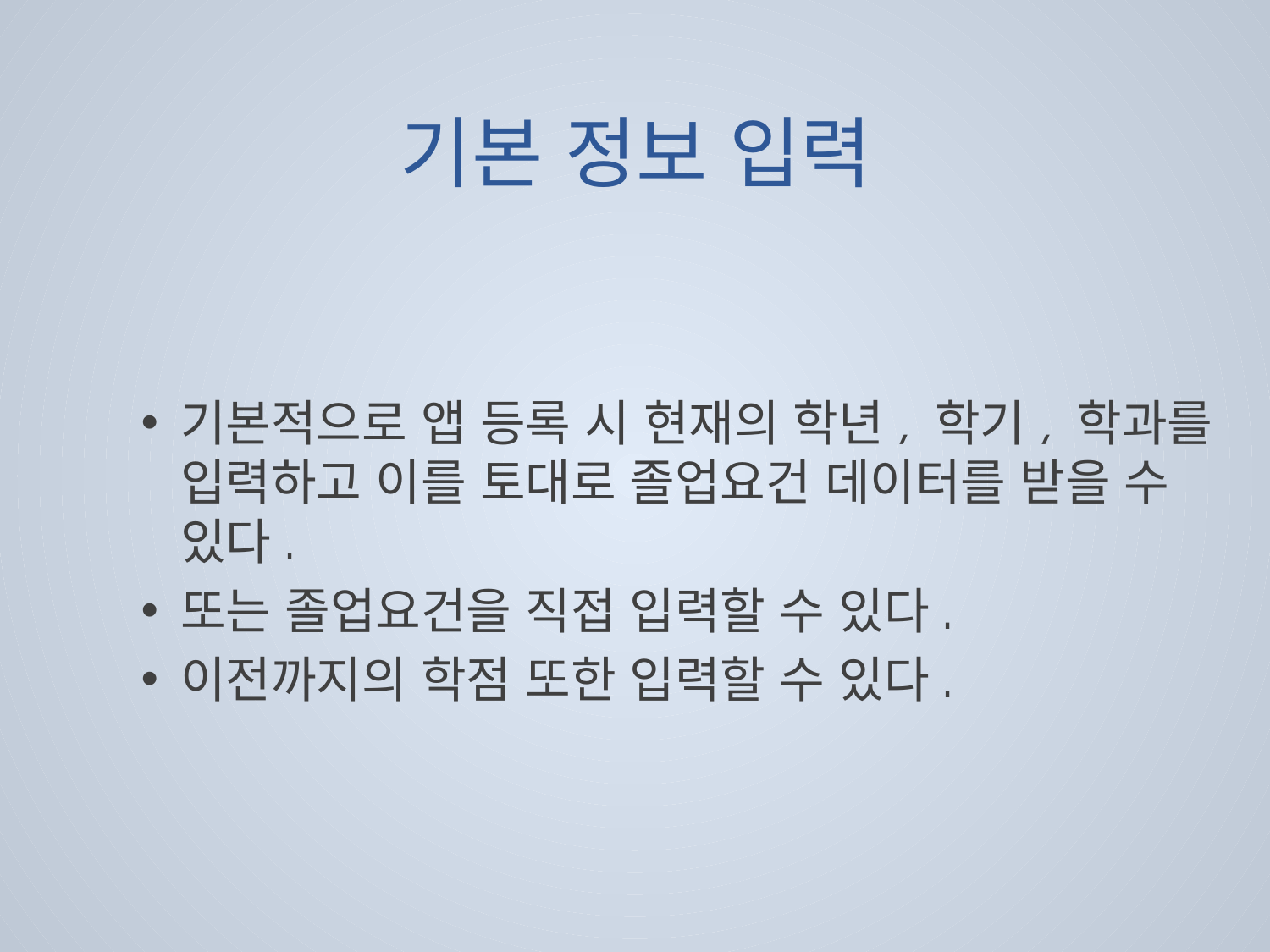

# 기본 정보 입력
기본적으로 앱 등록 시 현재의 학년, 학기, 학과를 입력하고 이를 토대로 졸업요건 데이터를 받을 수 있다.
또는 졸업요건을 직접 입력할 수 있다.
이전까지의 학점 또한 입력할 수 있다.